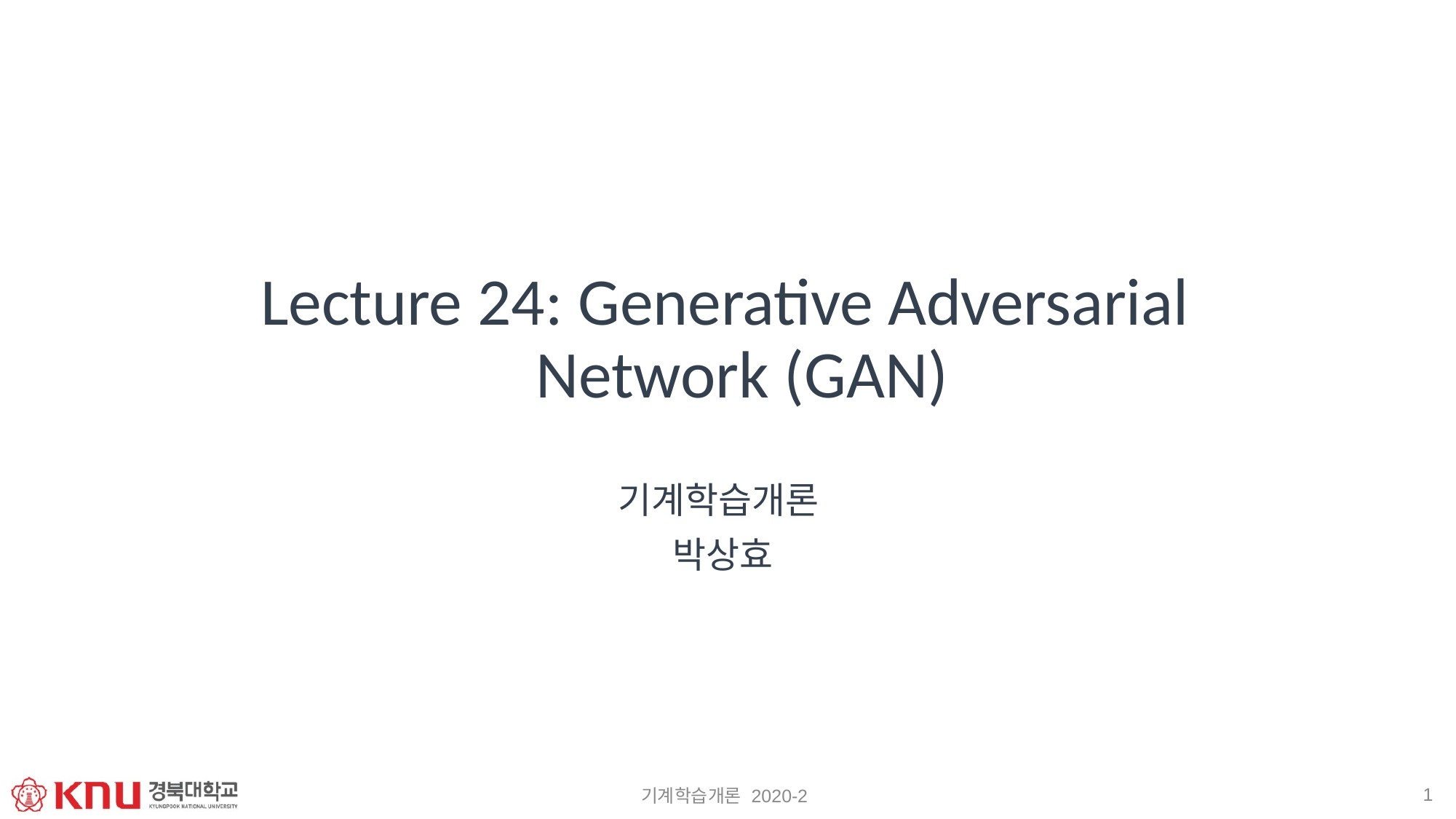

# Lecture 24: Generative Adversarial  Network (GAN)
기계학습개론  박상효

1
기계학습개론 2020-2